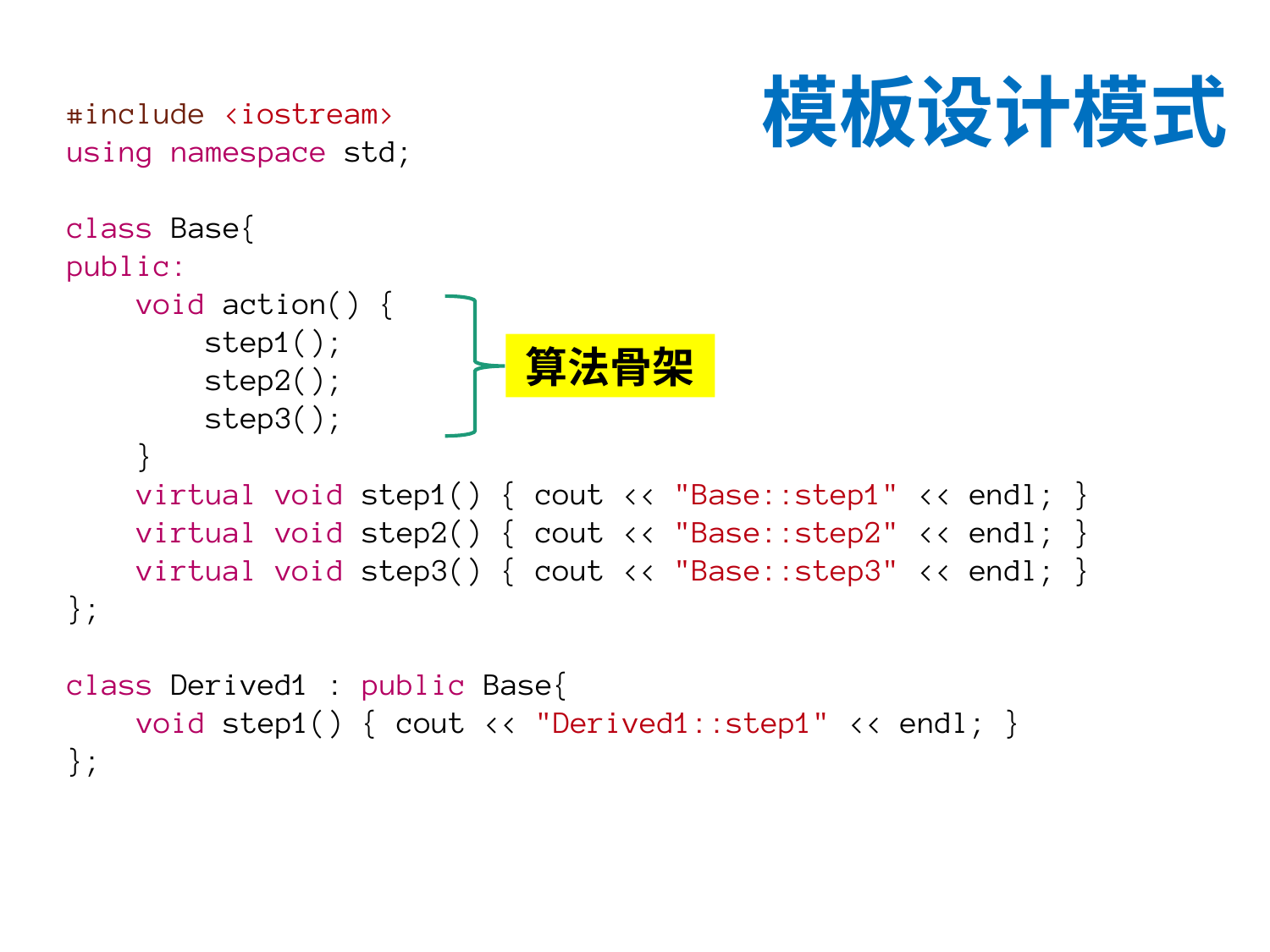

# 模板设计模式
#include <iostream>
using namespace std;

class Base{
public:
    void action() {
        step1();
        step2();
        step3();
    }
    virtual void step1() { cout << "Base::step1" << endl; }
    virtual void step2() { cout << "Base::step2" << endl; }
    virtual void step3() { cout << "Base::step3" << endl; }
};

class Derived1 : public Base{
    void step1() { cout << "Derived1::step1" << endl; }
};

算法骨架